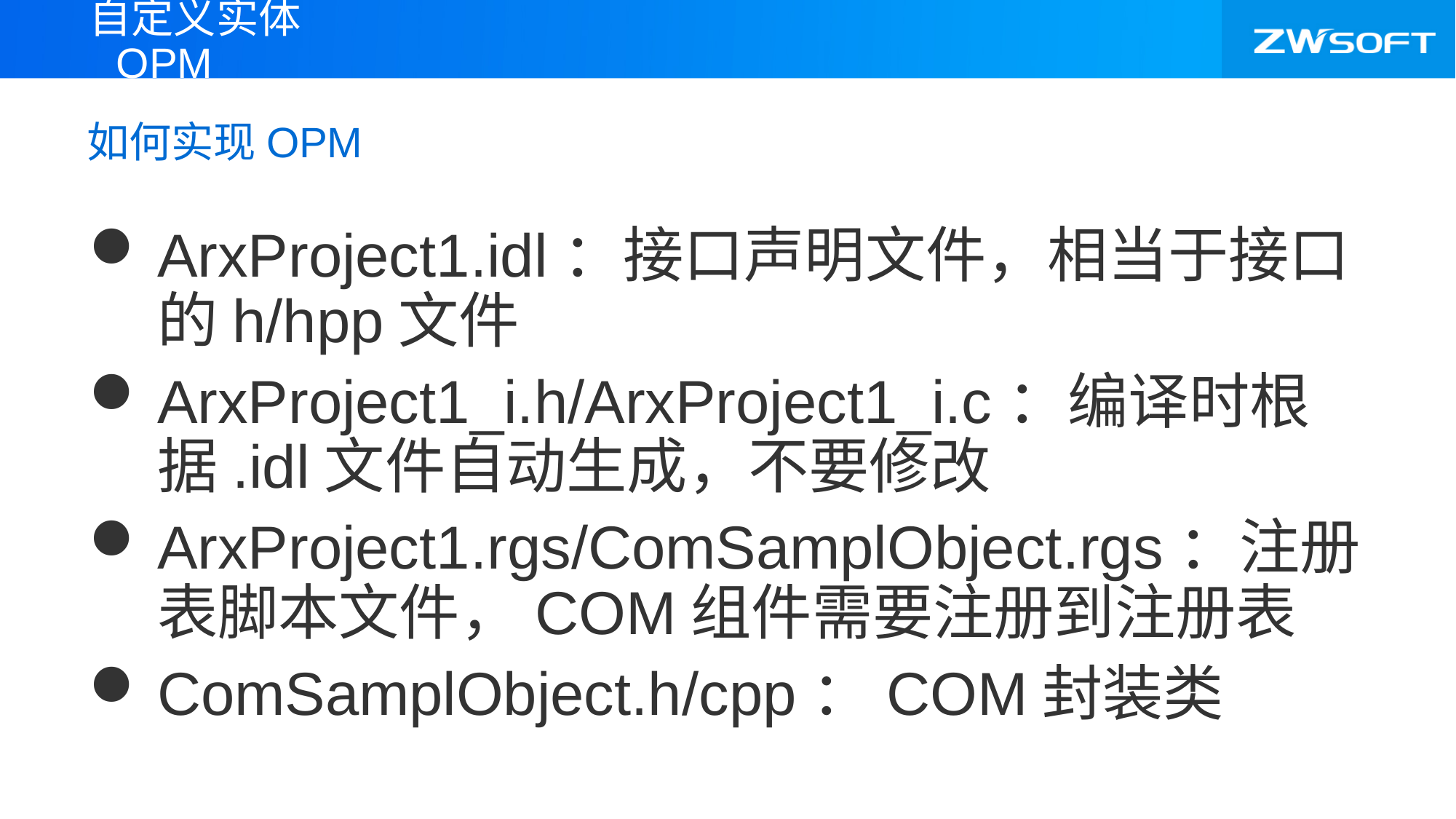

自定义实体OPM
# 如何实现OPM
ArxProject1.idl：接口声明文件，相当于接口的h/hpp文件
ArxProject1_i.h/ArxProject1_i.c：编译时根据.idl文件自动生成，不要修改
ArxProject1.rgs/ComSamplObject.rgs：注册表脚本文件，COM组件需要注册到注册表
ComSamplObject.h/cpp：COM封装类